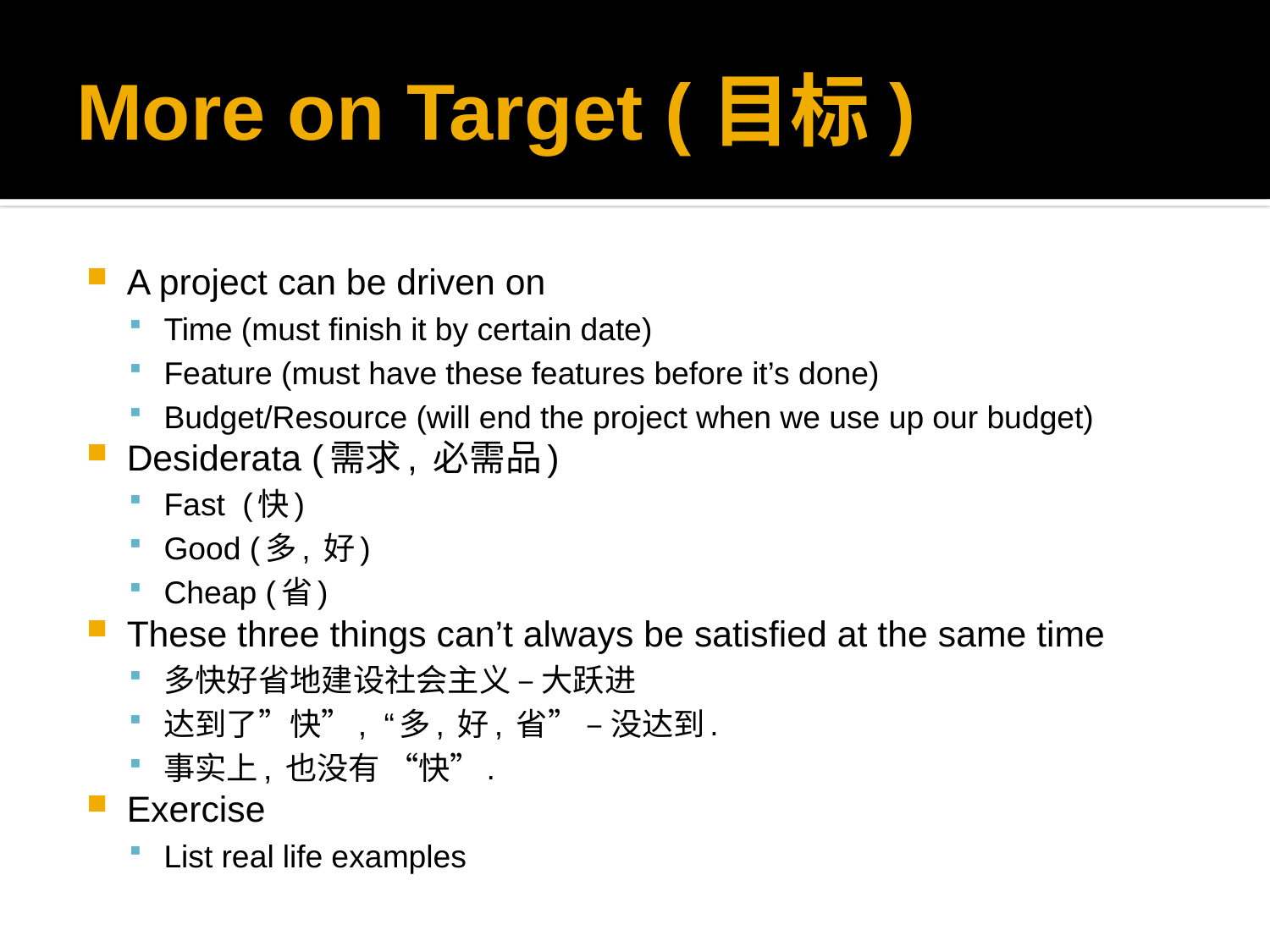

# More on Target (目标)
A project can be driven on
Time (must finish it by certain date)
Feature (must have these features before it’s done)
Budget/Resource (will end the project when we use up our budget)
Desiderata (需求, 必需品)
Fast  (快)
Good (多, 好)
Cheap (省)
These three things can’t always be satisfied at the same time
多快好省地建设社会主义 – 大跃进
达到了”快”,  “多, 好, 省” – 没达到.
事实上, 也没有 “快”.
Exercise
List real life examples